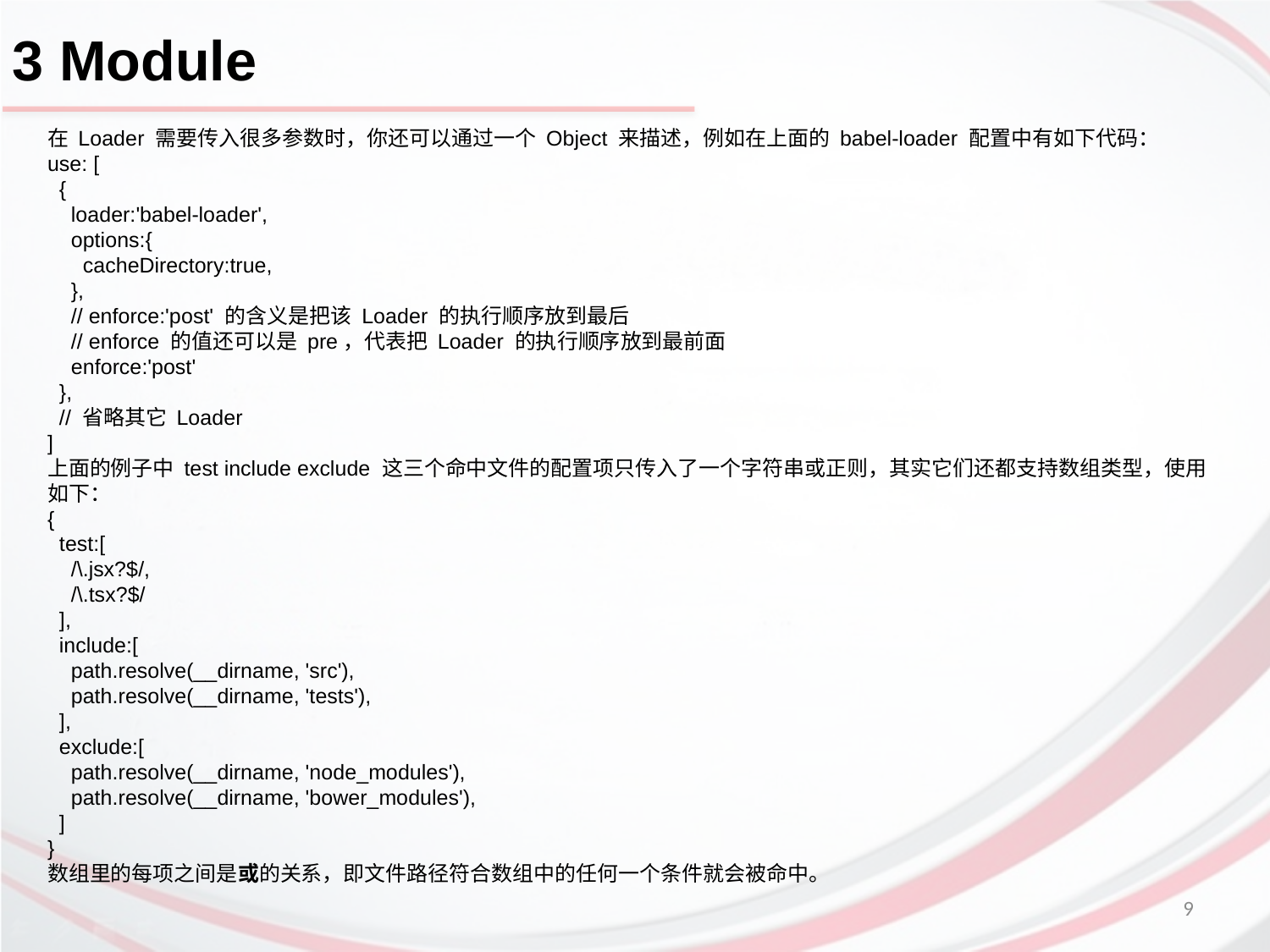

3 Module
在 Loader 需要传入很多参数时，你还可以通过一个 Object 来描述，例如在上面的 babel-loader 配置中有如下代码：
use: [
  {
    loader:'babel-loader',
    options:{
      cacheDirectory:true,
    },
    // enforce:'post' 的含义是把该 Loader 的执行顺序放到最后
    // enforce 的值还可以是 pre，代表把 Loader 的执行顺序放到最前面
    enforce:'post'
  },
  // 省略其它 Loader
]
上面的例子中 test include exclude 这三个命中文件的配置项只传入了一个字符串或正则，其实它们还都支持数组类型，使用如下：
{
  test:[
    /\.jsx?$/,
    /\.tsx?$/
  ],
  include:[
    path.resolve(__dirname, 'src'),
    path.resolve(__dirname, 'tests'),
  ],
  exclude:[
    path.resolve(__dirname, 'node_modules'),
    path.resolve(__dirname, 'bower_modules'),
  ]
}
数组里的每项之间是或的关系，即文件路径符合数组中的任何一个条件就会被命中。
9